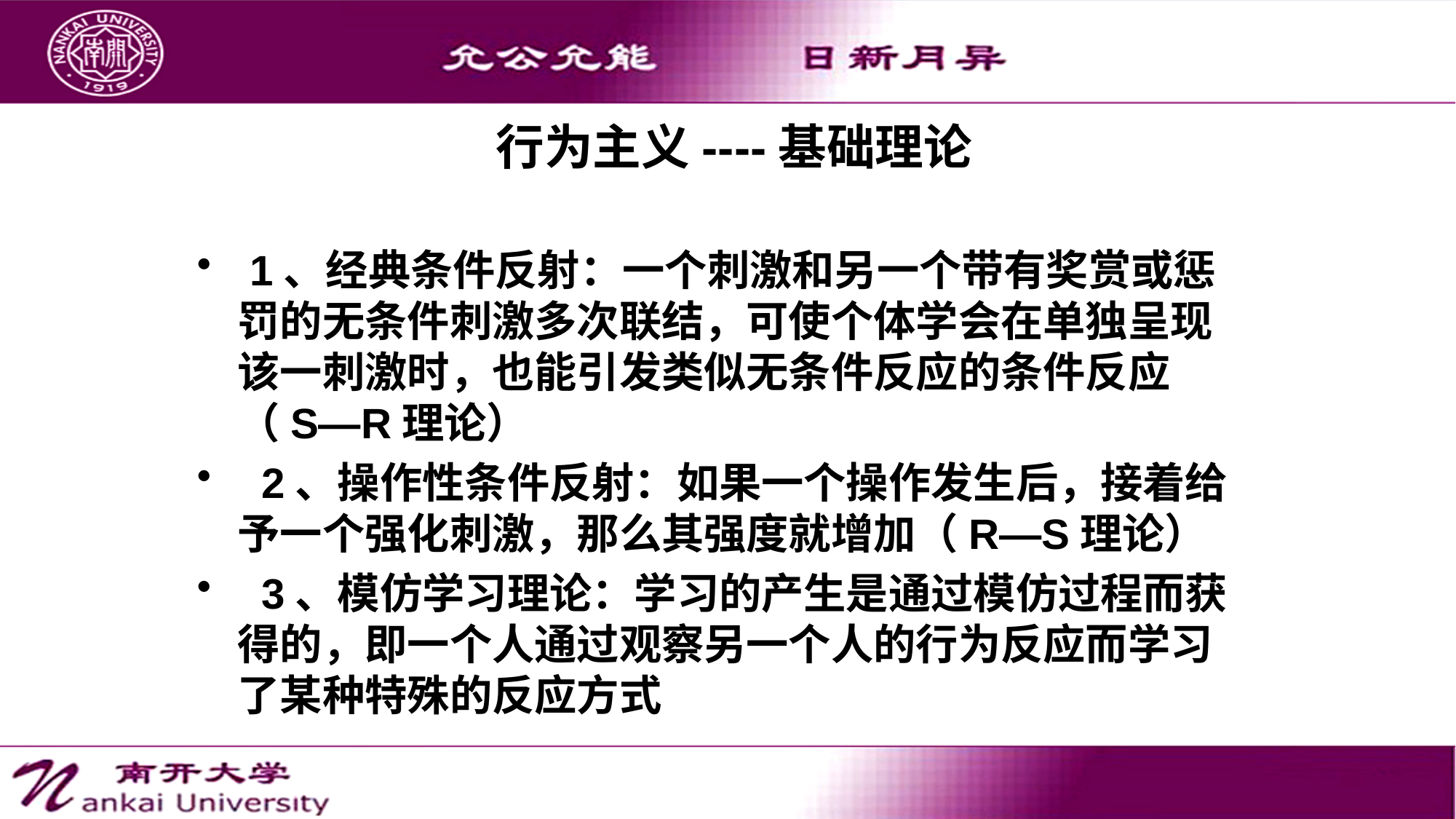

# 行为主义----基础理论

 1、经典条件反射：一个刺激和另一个带有奖赏或惩罚的无条件刺激多次联结，可使个体学会在单独呈现该一刺激时，也能引发类似无条件反应的条件反应（S—R理论）
  2、操作性条件反射：如果一个操作发生后，接着给予一个强化刺激，那么其强度就增加（R—S理论）
  3、模仿学习理论：学习的产生是通过模仿过程而获得的，即一个人通过观察另一个人的行为反应而学习了某种特殊的反应方式